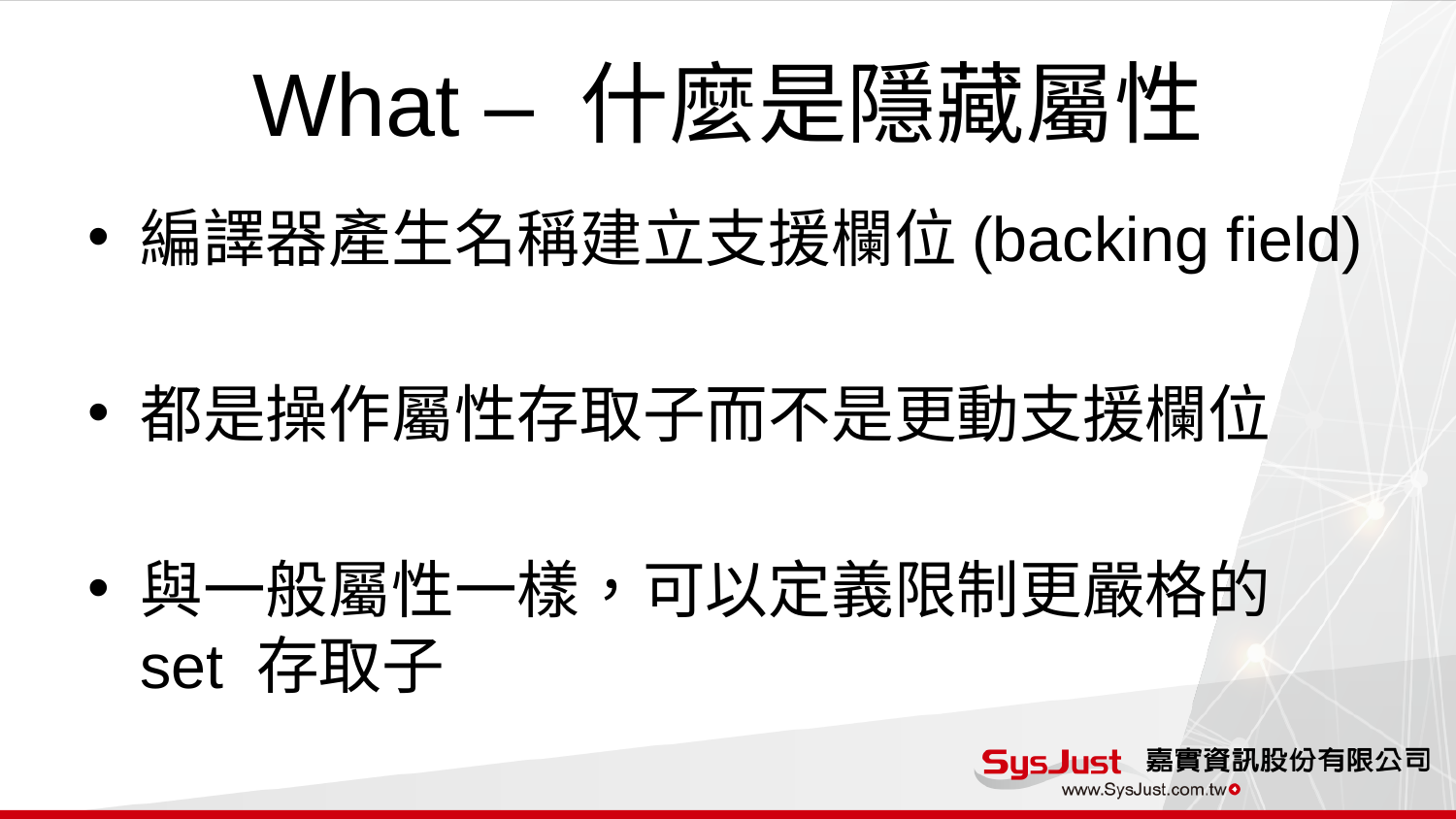

# What – 什麼是隱藏屬性
編譯器產生名稱建立支援欄位(backing field)

都是操作屬性存取子而不是更動支援欄位

與一般屬性一樣，可以定義限制更嚴格的 set 存取子